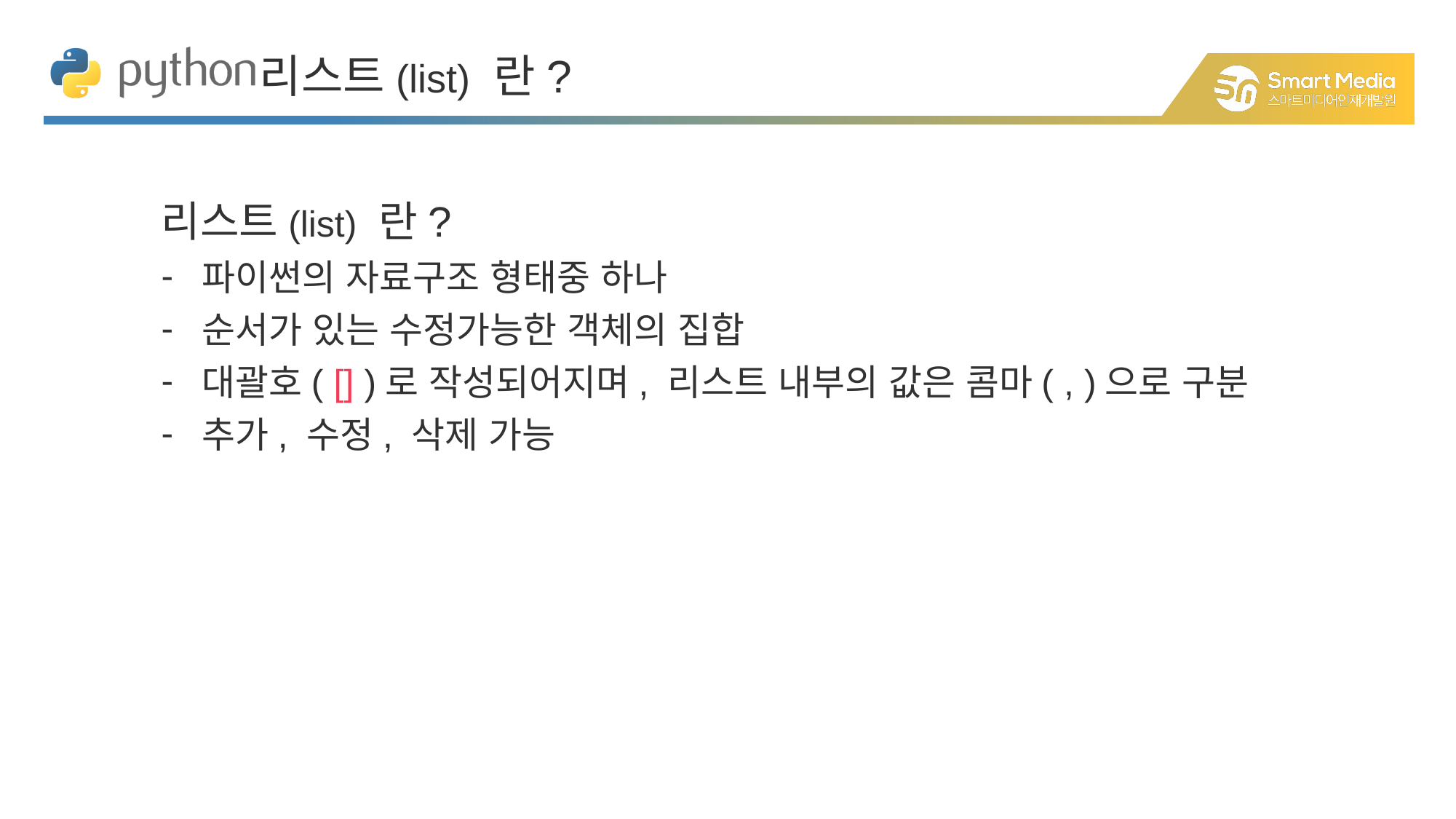

리스트(list) 란?
리스트(list) 란?
파이썬의 자료구조 형태중 하나
순서가 있는 수정가능한 객체의 집합
대괄호( [] )로 작성되어지며, 리스트 내부의 값은 콤마( , )으로 구분
추가, 수정, 삭제 가능